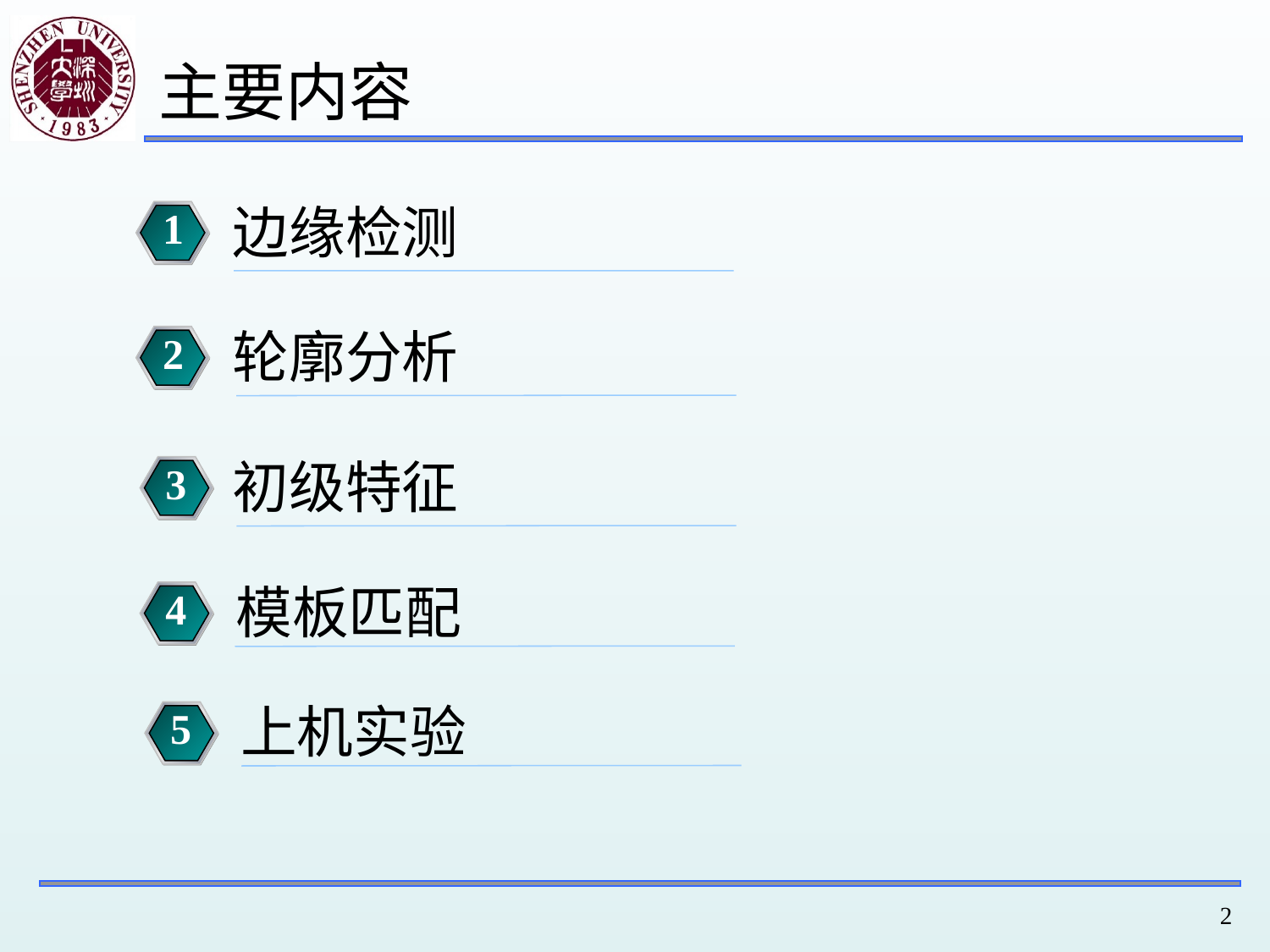

主要内容
边缘检测
1

轮廓分析
2

初级特征
3

模板匹配
4

上机实验
5

2